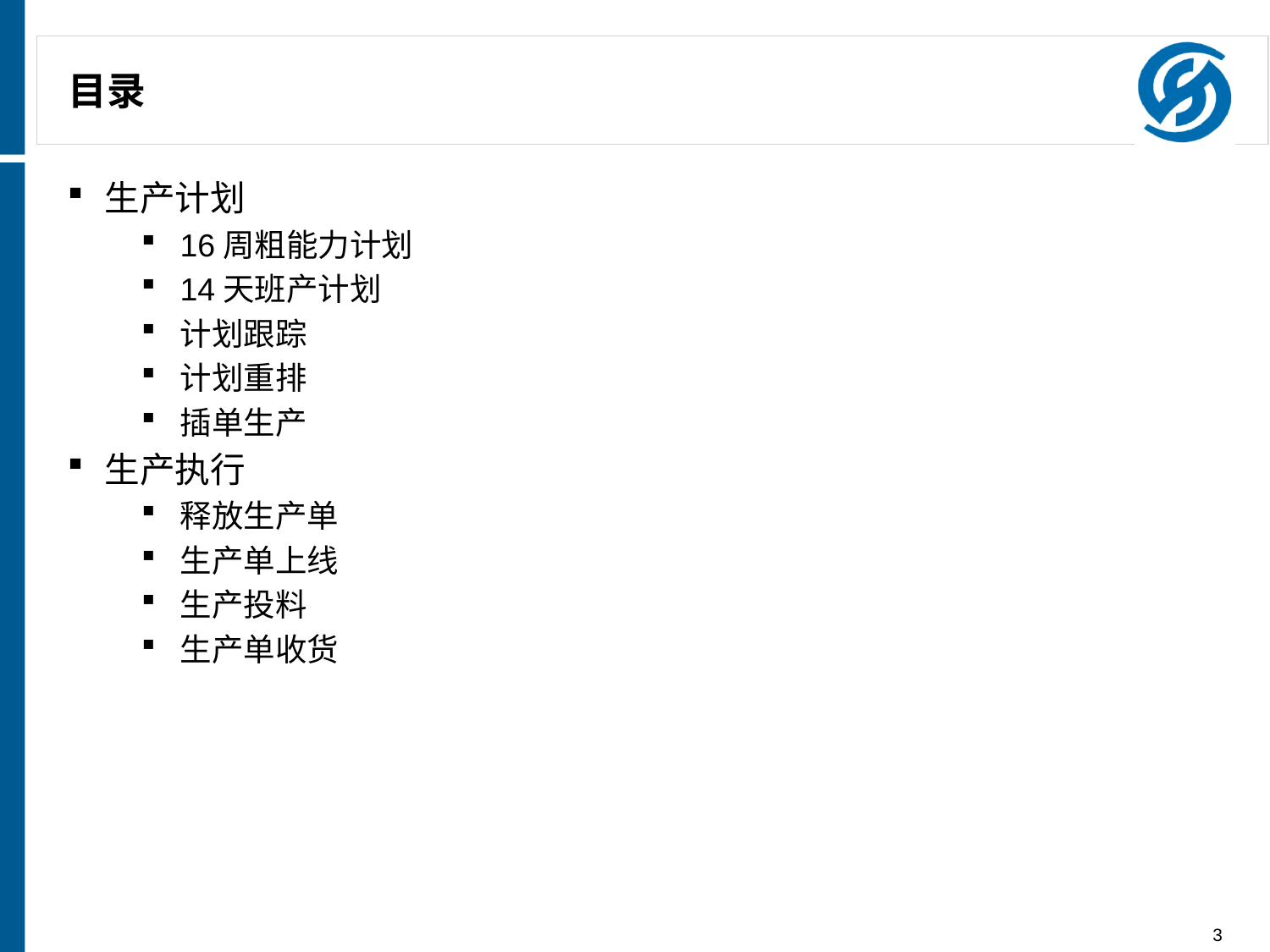

# 目录
生产计划
16周粗能力计划
14天班产计划
计划跟踪
计划重排
插单生产
生产执行
释放生产单
生产单上线
生产投料
生产单收货
3